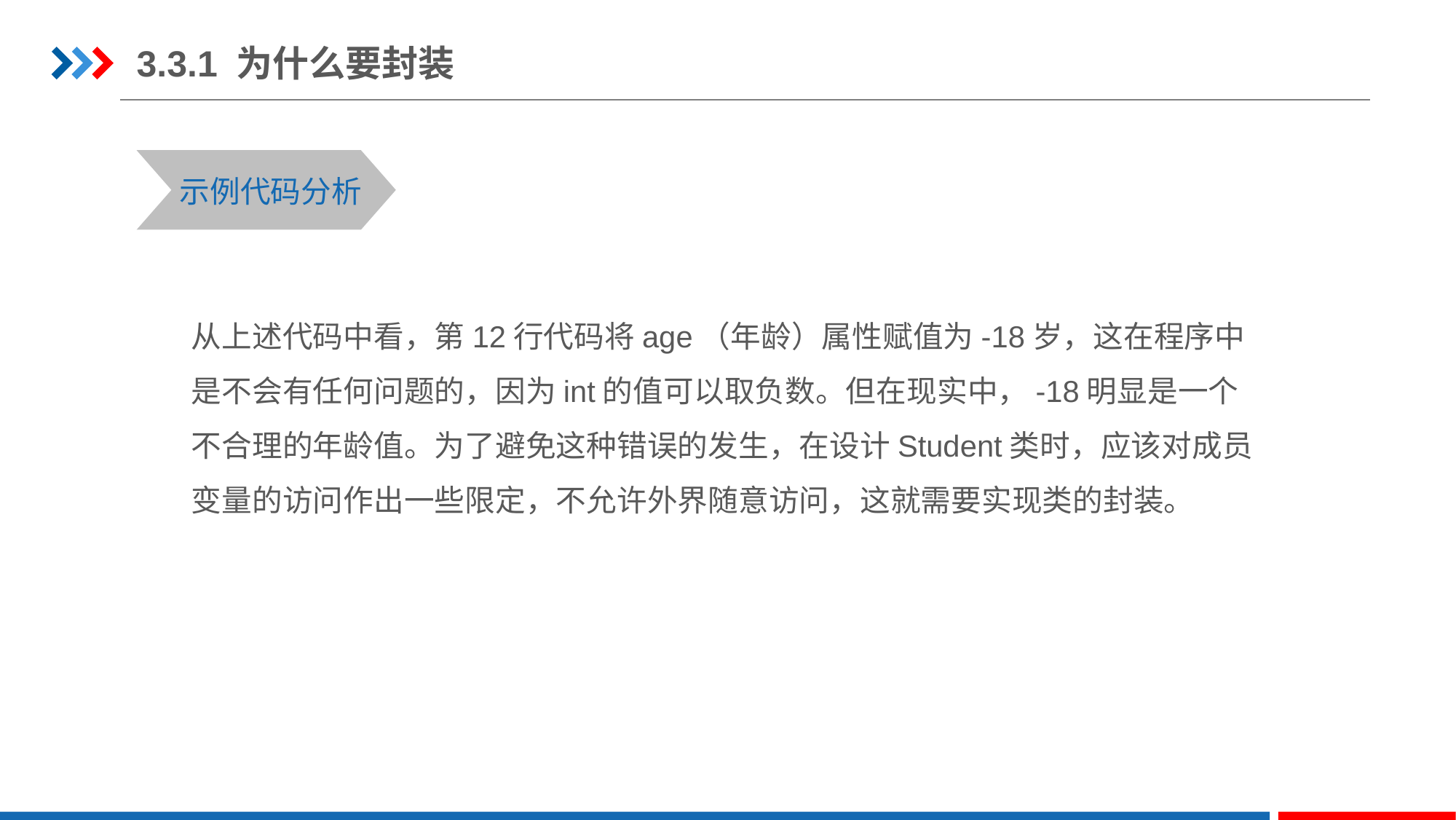

3.3.1 为什么要封装

示例代码分析
从上述代码中看，第12行代码将age（年龄）属性赋值为-18岁，这在程序中是不会有任何问题的，因为int的值可以取负数。但在现实中，-18明显是一个不合理的年龄值。为了避免这种错误的发生，在设计Student类时，应该对成员变量的访问作出一些限定，不允许外界随意访问，这就需要实现类的封装。